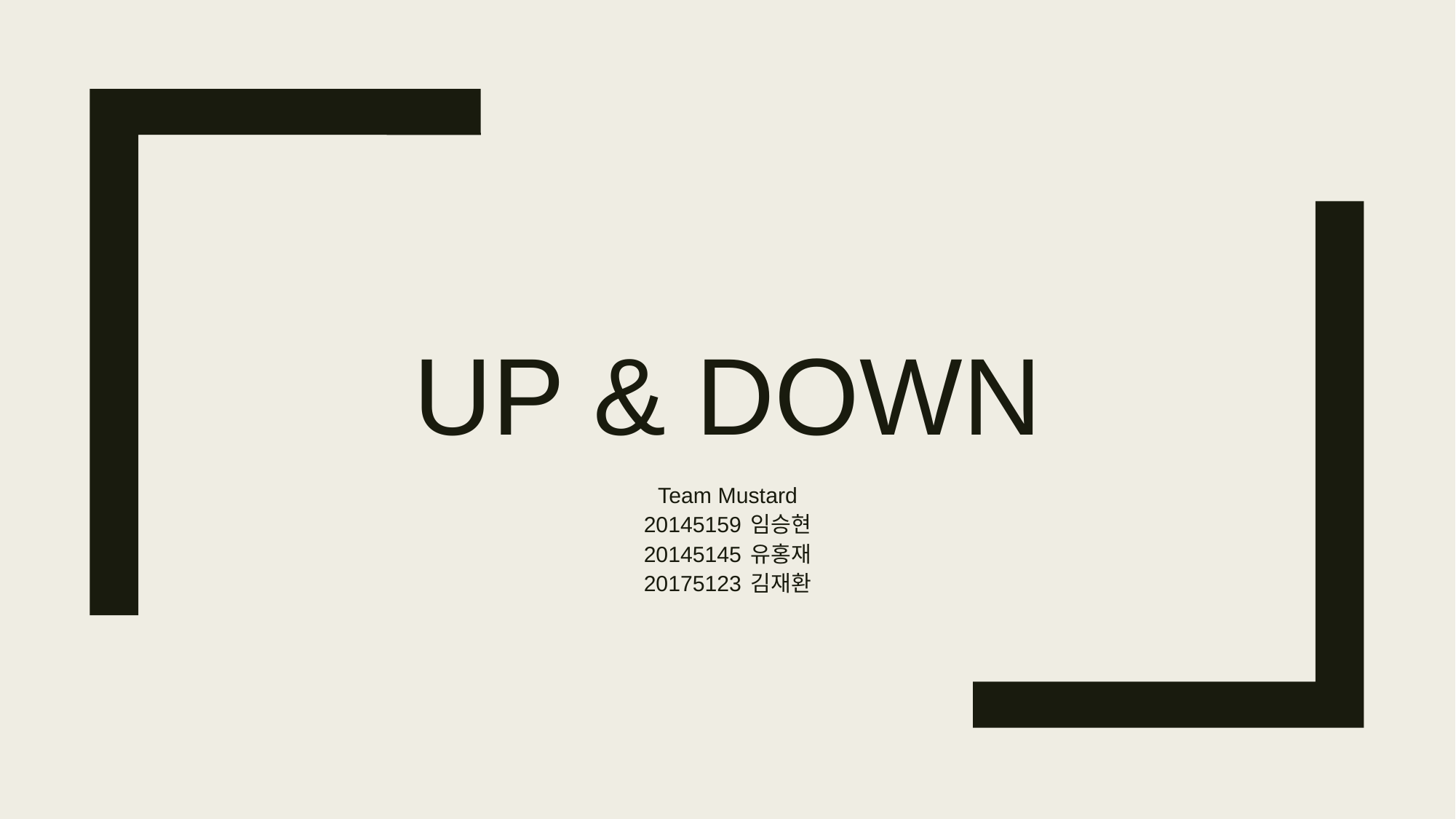

# Up & down
Team Mustard
20145159 임승현
20145145 유홍재
20175123 김재환